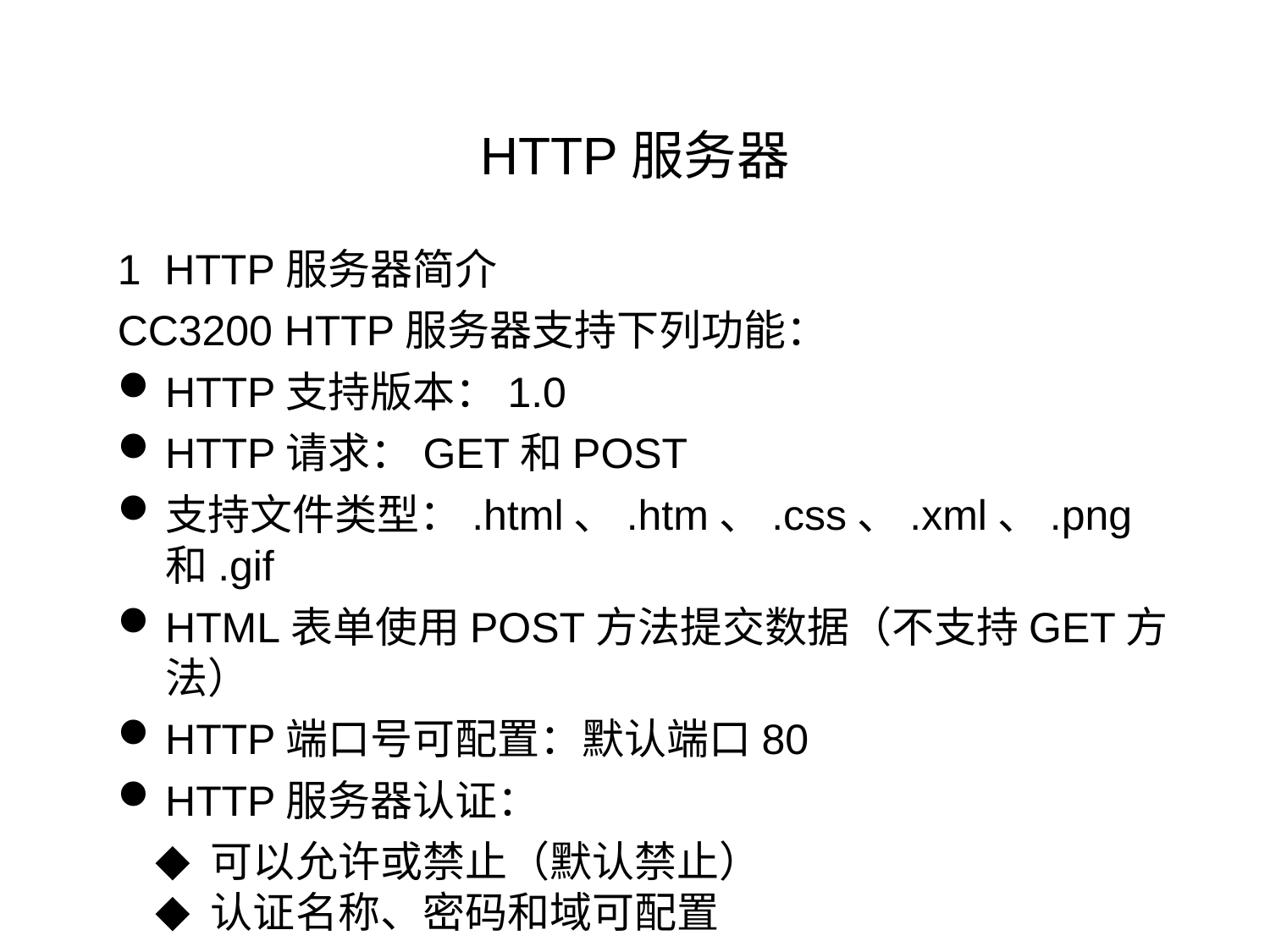

HTTP服务器
1  HTTP服务器简介
CC3200 HTTP服务器支持下列功能：
HTTP支持版本：1.0
HTTP请求：GET和POST
支持文件类型：.html、.htm、.css、.xml、.png和.gif
HTML表单使用POST方法提交数据（不支持GET方法）
HTTP端口号可配置：默认端口80
HTTP服务器认证：
    ◆ 可以允许或禁止（默认禁止）
    ◆ 认证名称、密码和域可配置
SimpleLink域名（接入点模式）可配置